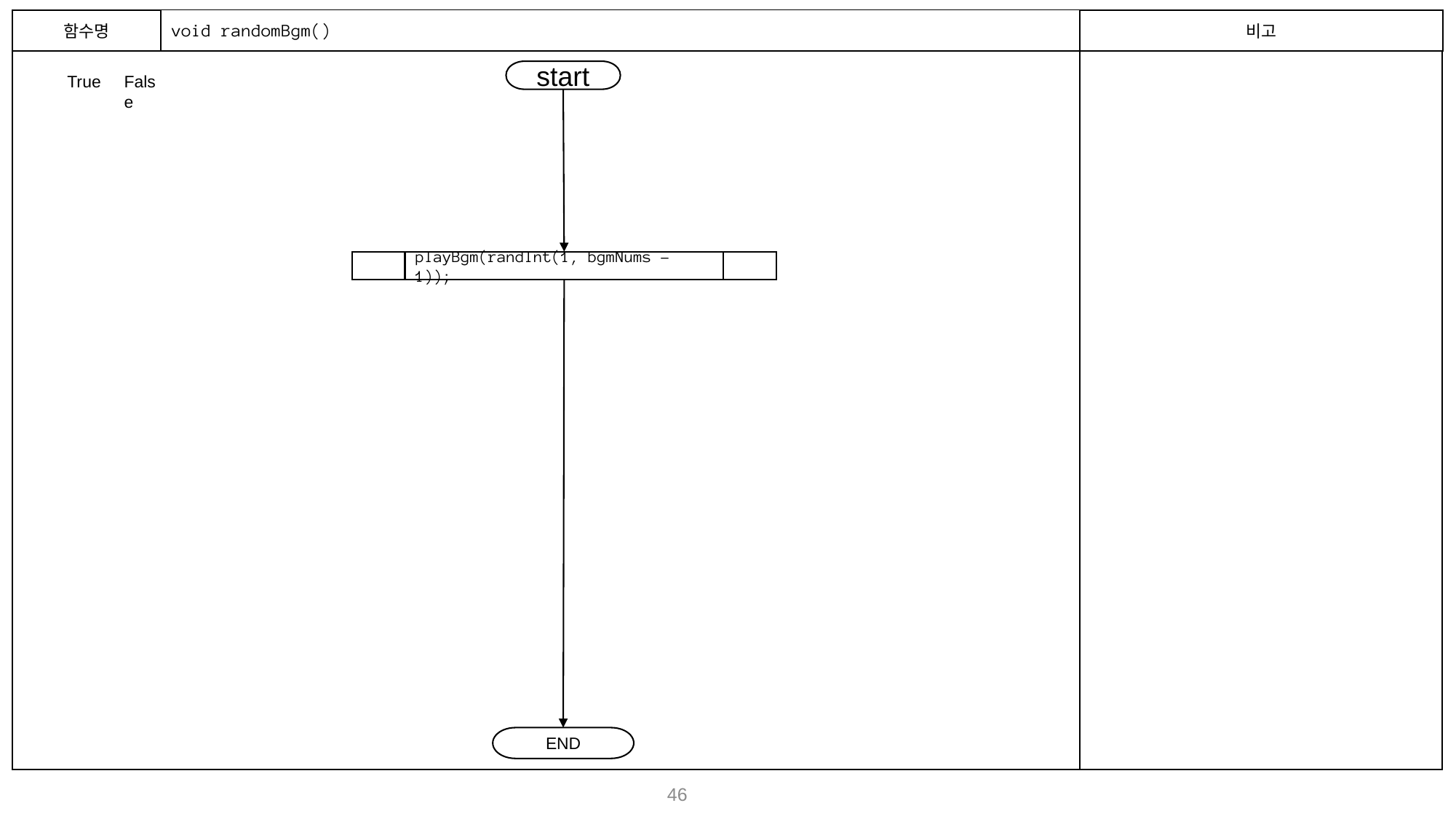

함수명
# void randomBgm()
비고

start
True
False
playBgm(randInt(1, bgmNums - 1));
END
46